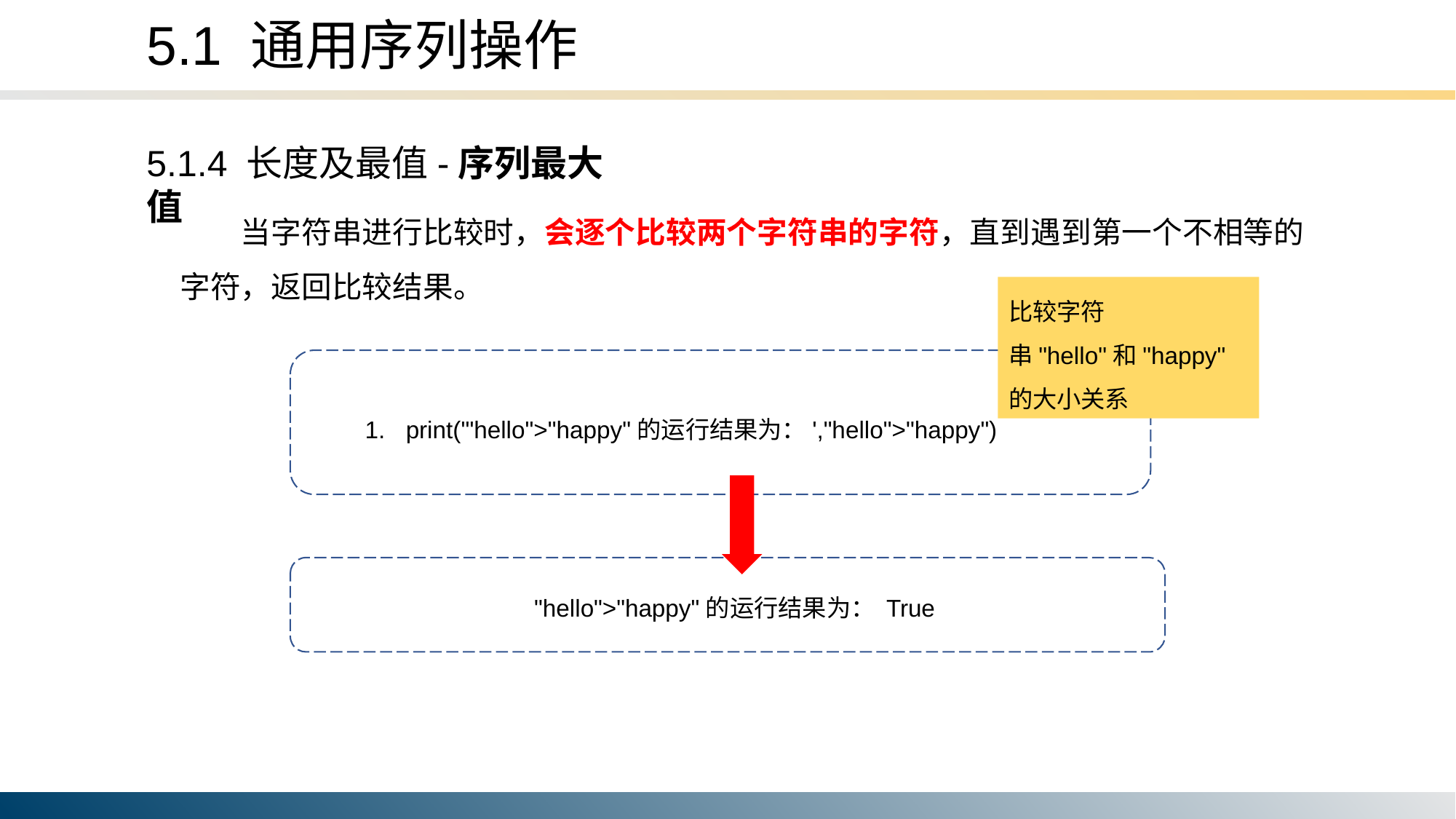

5.1 通用序列操作
5.1.4 长度及最值-序列最大值
当字符串进行比较时，会逐个比较两个字符串的字符，直到遇到第一个不相等的字符，返回比较结果。
比较字符串"hello"和"happy"的大小关系

print('"hello">"happy"的运行结果为：',"hello">"happy")

"hello">"happy"的运行结果为： True